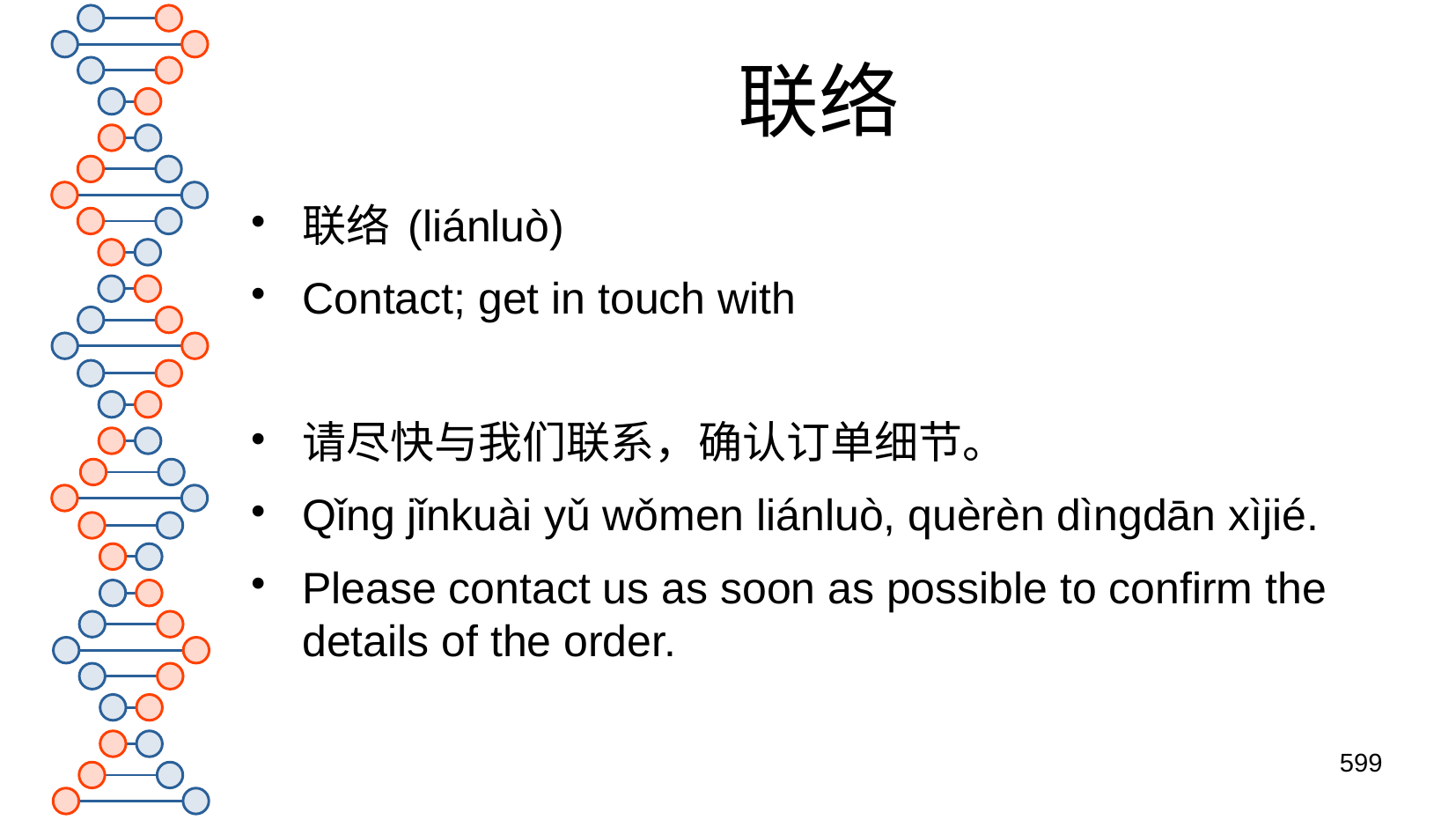

# 联络
联络 (liánluò)
Contact; get in touch with

请尽快与我们联系，确认订单细节。
Qǐng jǐnkuài yǔ wǒmen liánluò, quèrèn dìngdān xìjié.
Please contact us as soon as possible to confirm the details of the order.
599